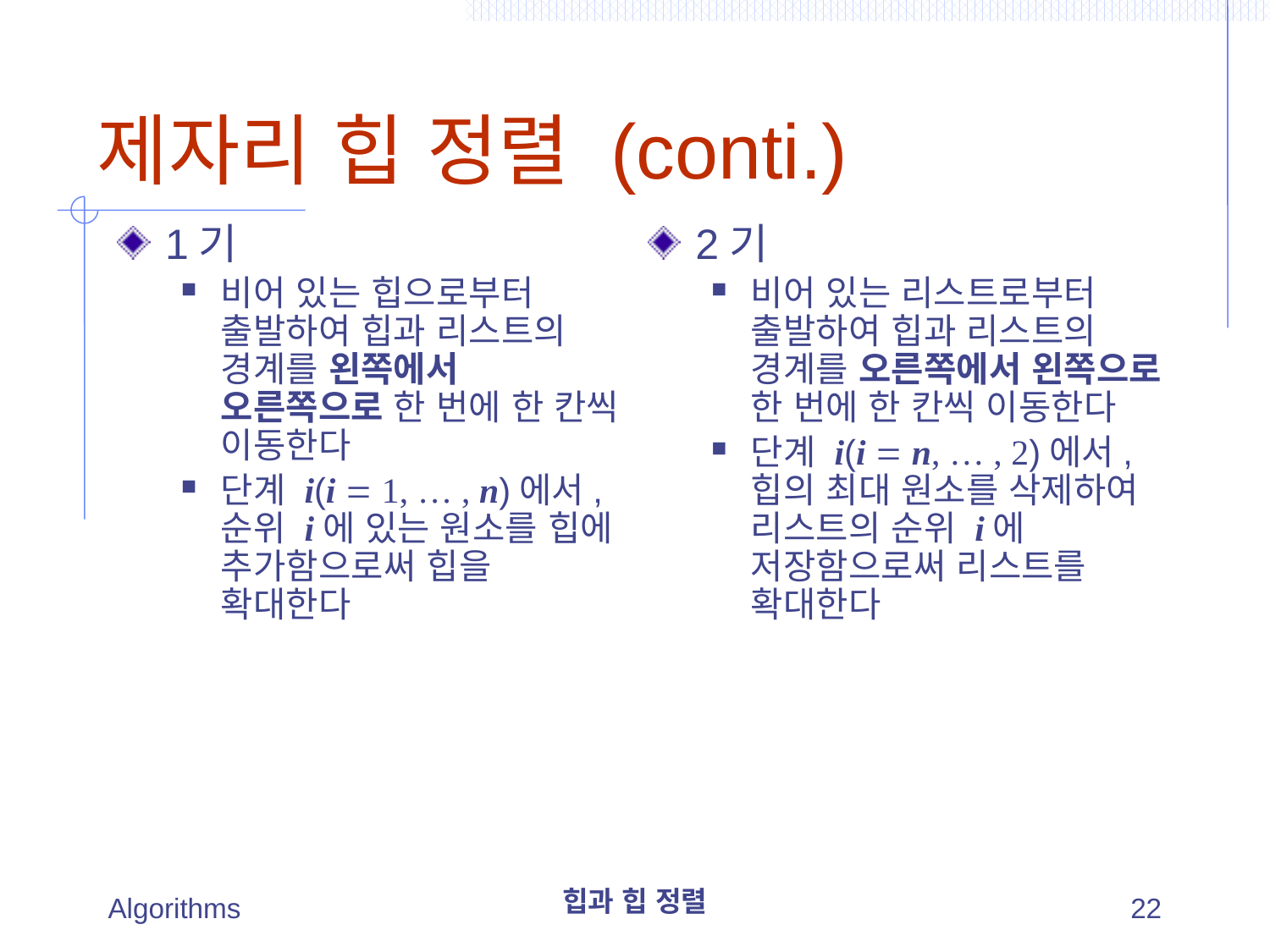

# 제자리 힙 정렬 (conti.)
1기
비어 있는 힙으로부터 출발하여 힙과 리스트의 경계를 왼쪽에서 오른쪽으로 한 번에 한 칸씩 이동한다
단계 i(i = 1, … , n)에서, 순위 i에 있는 원소를 힙에 추가함으로써 힙을 확대한다
2기
비어 있는 리스트로부터 출발하여 힙과 리스트의 경계를 오른쪽에서 왼쪽으로 한 번에 한 칸씩 이동한다
단계 i(i = n, … , 2)에서, 힙의 최대 원소를 삭제하여 리스트의 순위 i에 저장함으로써 리스트를 확대한다
Algorithms
힙과 힙 정렬
22